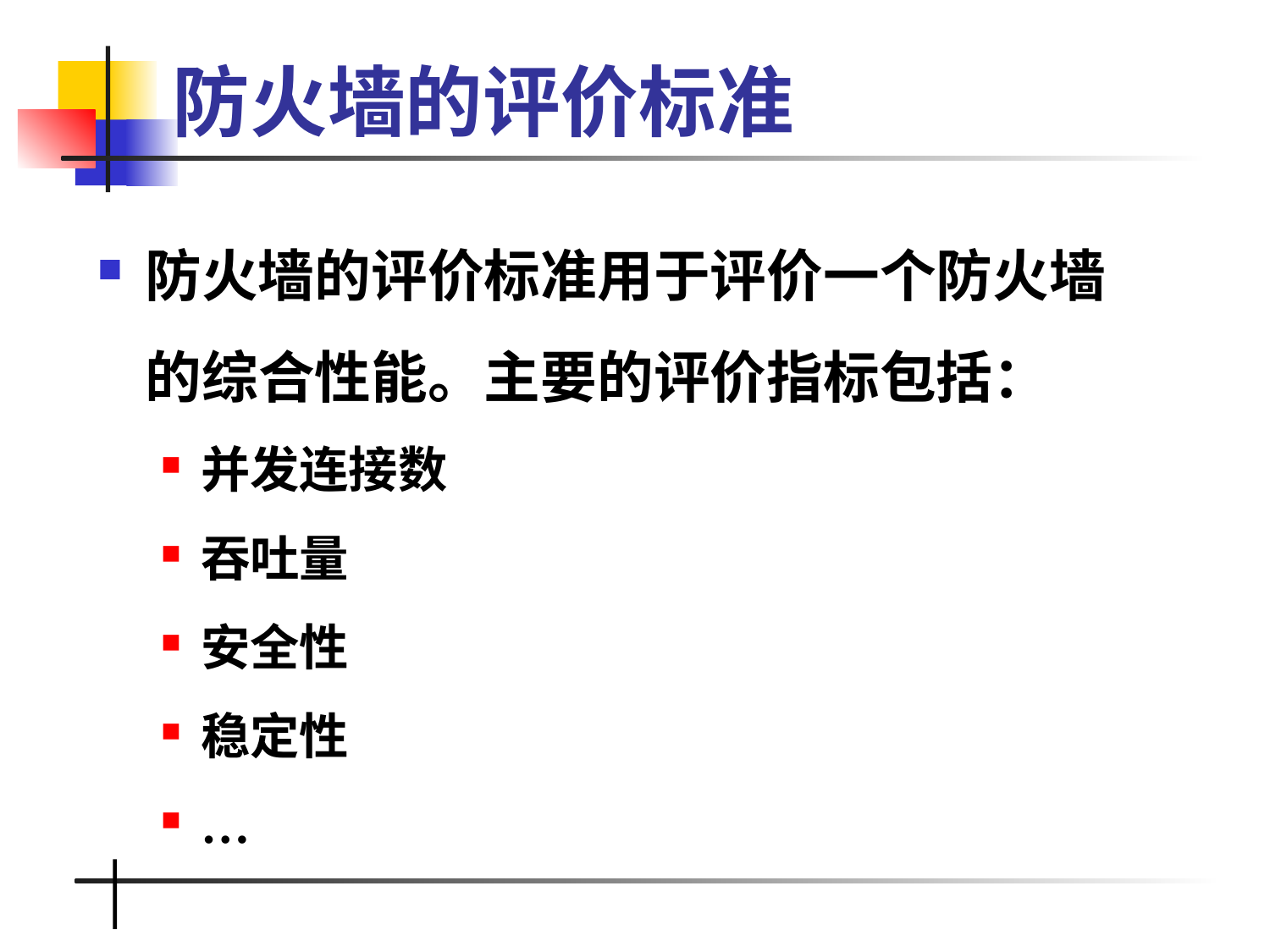

# 防火墙的评价标准
防火墙的评价标准用于评价一个防火墙的综合性能。主要的评价指标包括：
并发连接数
吞吐量
安全性
稳定性
…